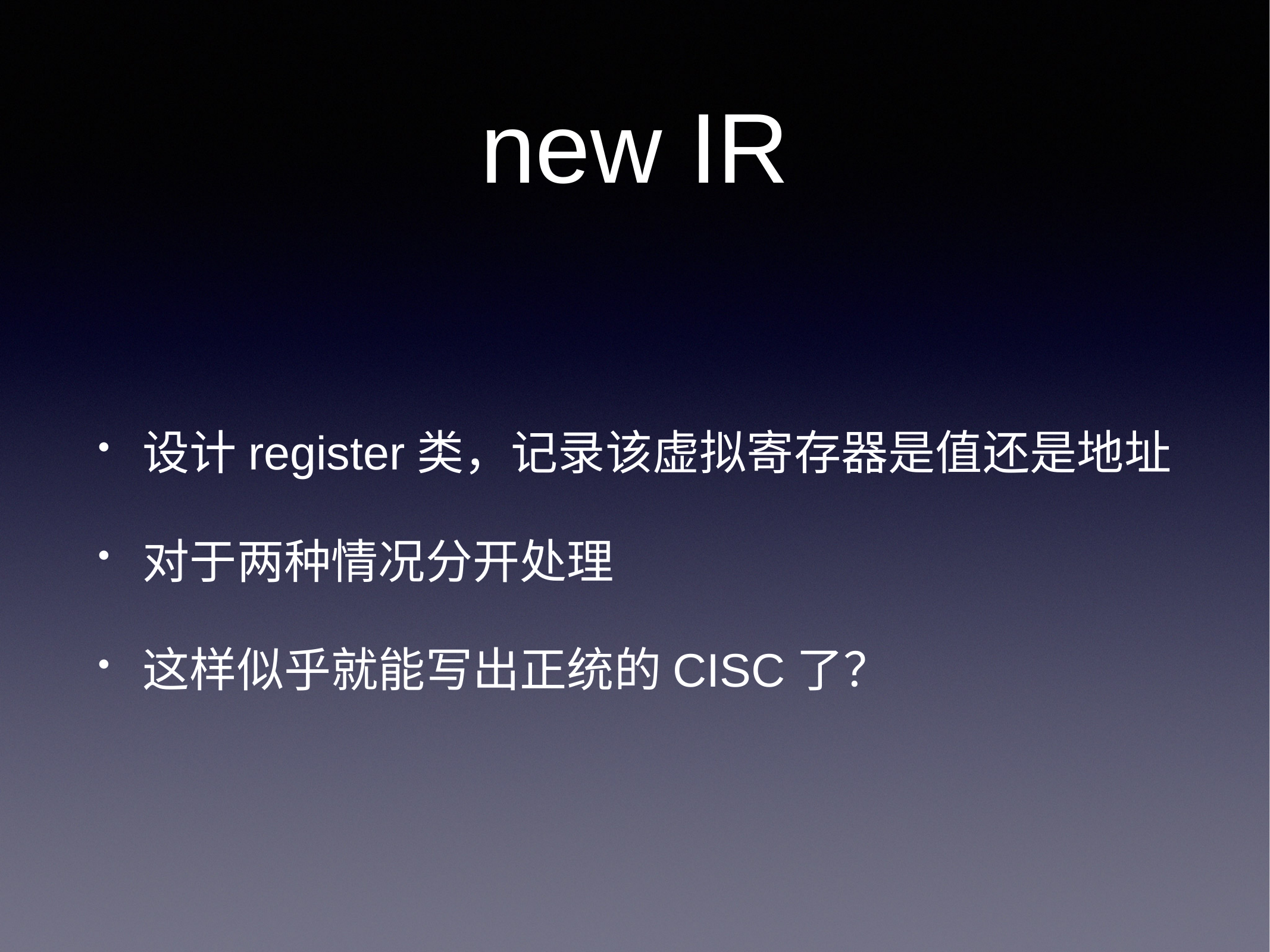

# new IR
设计register类，记录该虚拟寄存器是值还是地址
对于两种情况分开处理
这样似乎就能写出正统的CISC了？